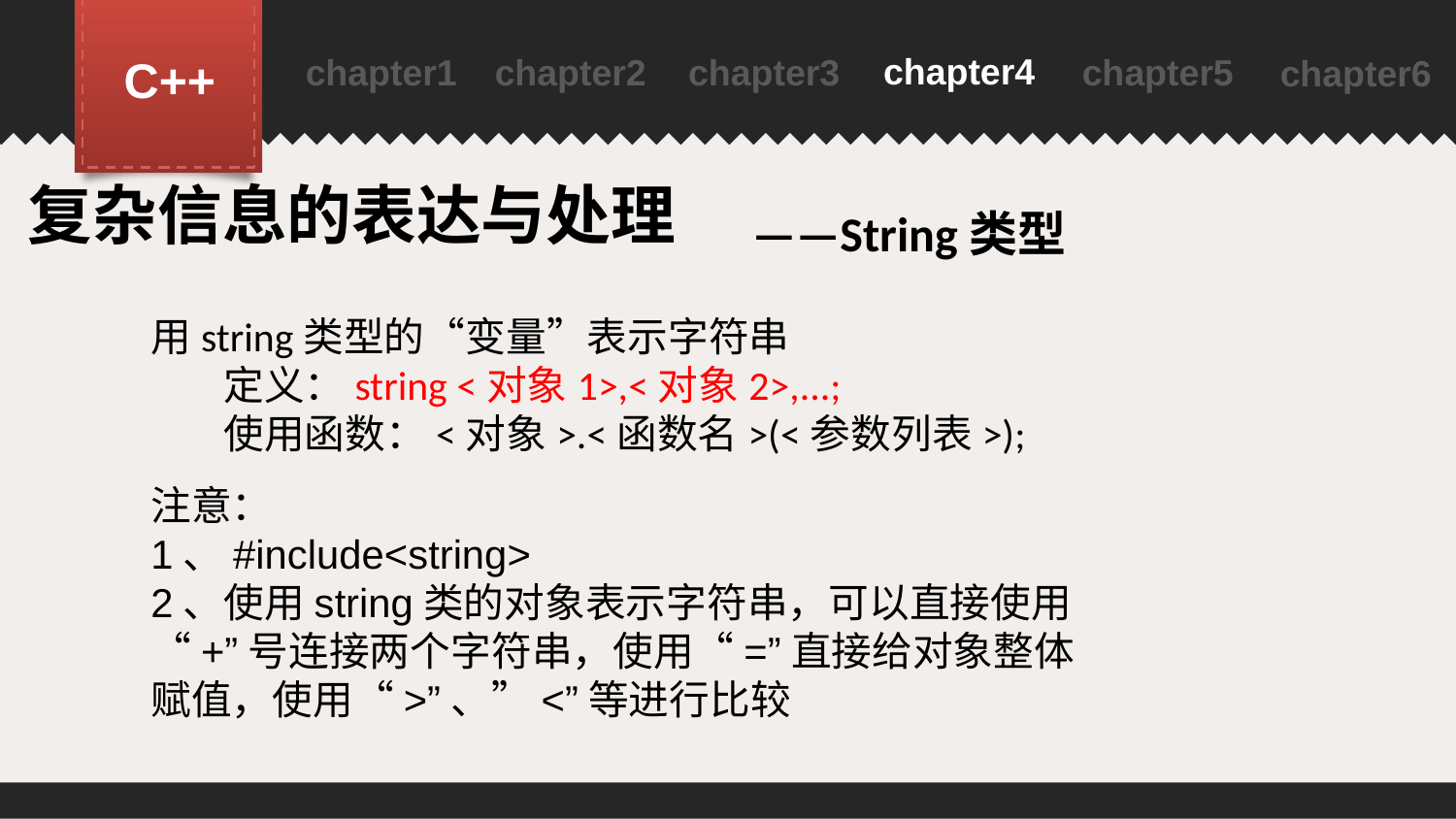

chapter4
C++
chapter1
chapter2
chapter3
chapter5
chapter6
PPT模板下载：www.1ppt.com/moban/     行业PPT模板：www.1ppt.com/hangye/
节日PPT模板：www.1ppt.com/jieri/           PPT素材下载：www.1ppt.com/sucai/
PPT背景图片：www.1ppt.com/beijing/      PPT图表下载：www.1ppt.com/tubiao/
优秀PPT下载：www.1ppt.com/xiazai/        PPT教程： www.1ppt.com/powerpoint/
Word教程： www.1ppt.com/word/              Excel教程：www.1ppt.com/excel/
资料下载：www.1ppt.com/ziliao/                PPT课件下载：www.1ppt.com/kejian/
范文下载：www.1ppt.com/fanwen/             试卷下载：www.1ppt.com/shiti/
教案下载：www.1ppt.com/jiaoan/

复杂信息的表达与处理
——String类型
用string类型的“变量”表示字符串
定义：string <对象1>,<对象2>,...;
使用函数：<对象>.<函数名>(<参数列表>);

注意：
1、#include<string>
2、使用string类的对象表示字符串，可以直接使用“+”号连接两个字符串，使用“=”直接给对象整体赋值，使用“>”、”<”等进行比较